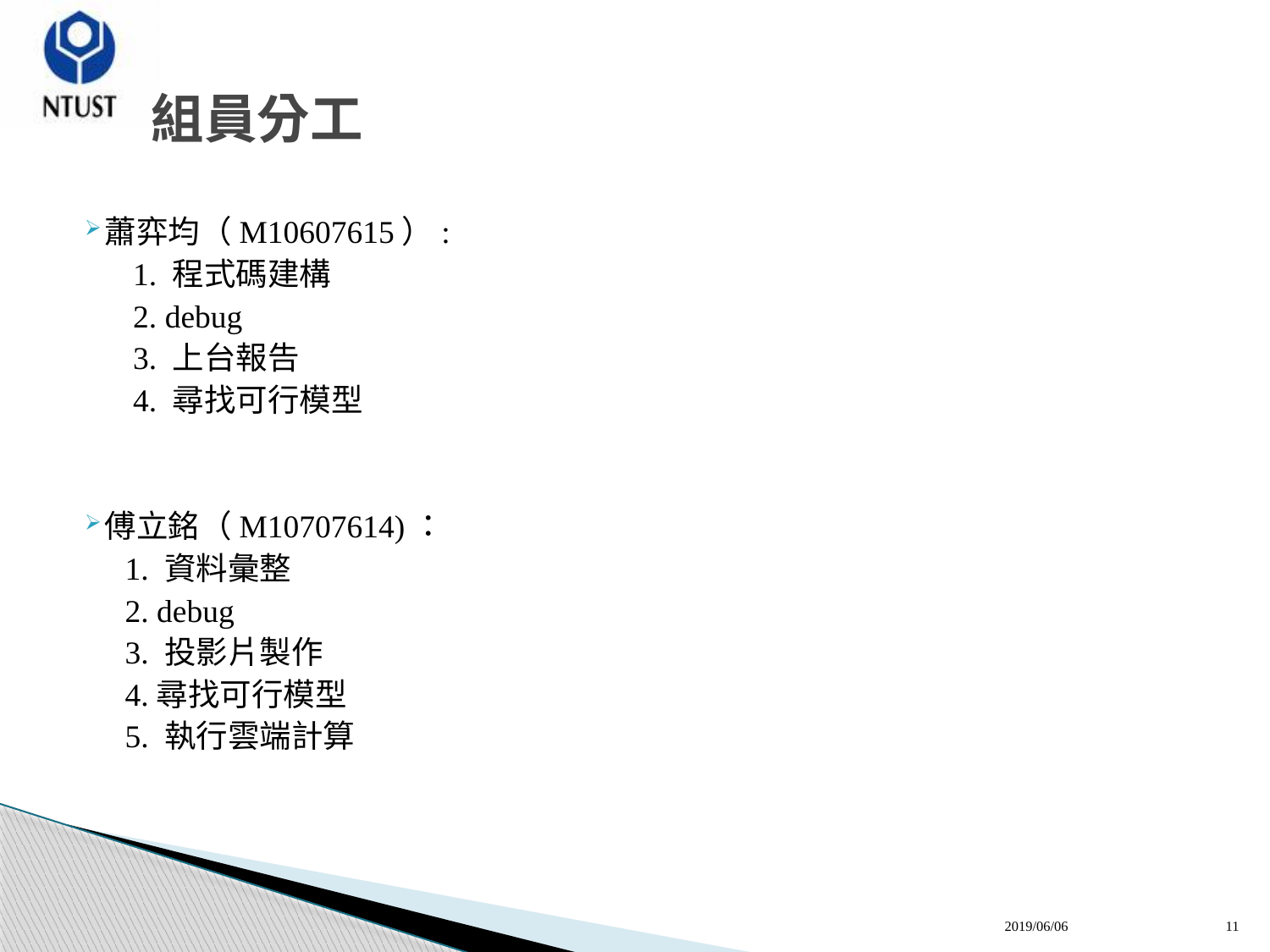

# 組員分工
蕭弈均（M10607615）:
      1. 程式碼建構
      2. debug
      3. 上台報告
      4. 尋找可行模型

傅立銘（M10707614)：
     1. 資料彙整
     2. debug
     3. 投影片製作
     4.尋找可行模型
     5. 執行雲端計算

2019/06/06
11